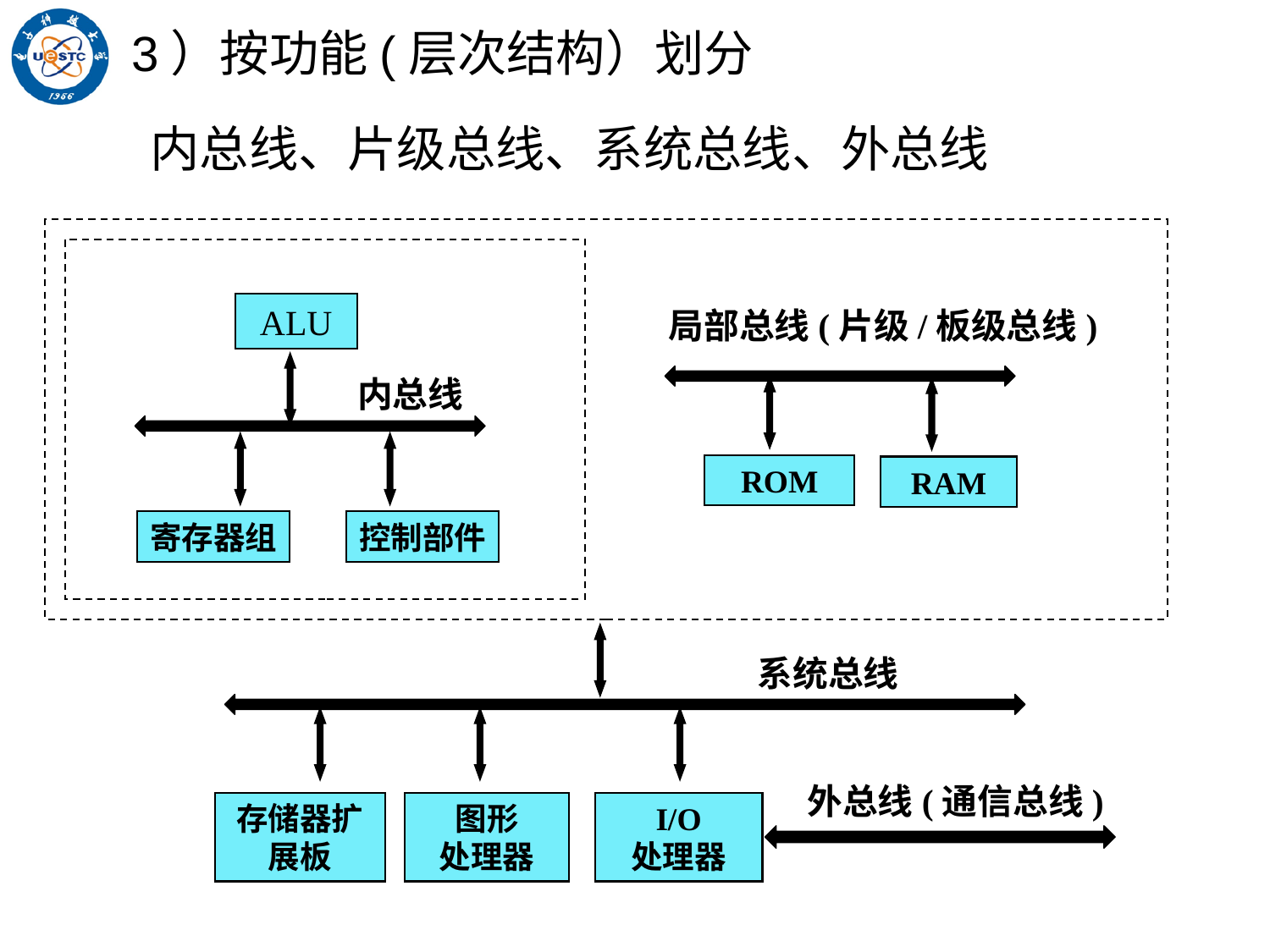

3）按功能(层次结构）划分
内总线、片级总线、系统总线、外总线

ALU

内总线

寄存器组
控制部件

局部总线(片级/板级总线)

ROM
RAM

系统总线

存储器扩展板
图形
处理器
I/O
处理器

外总线(通信总线)